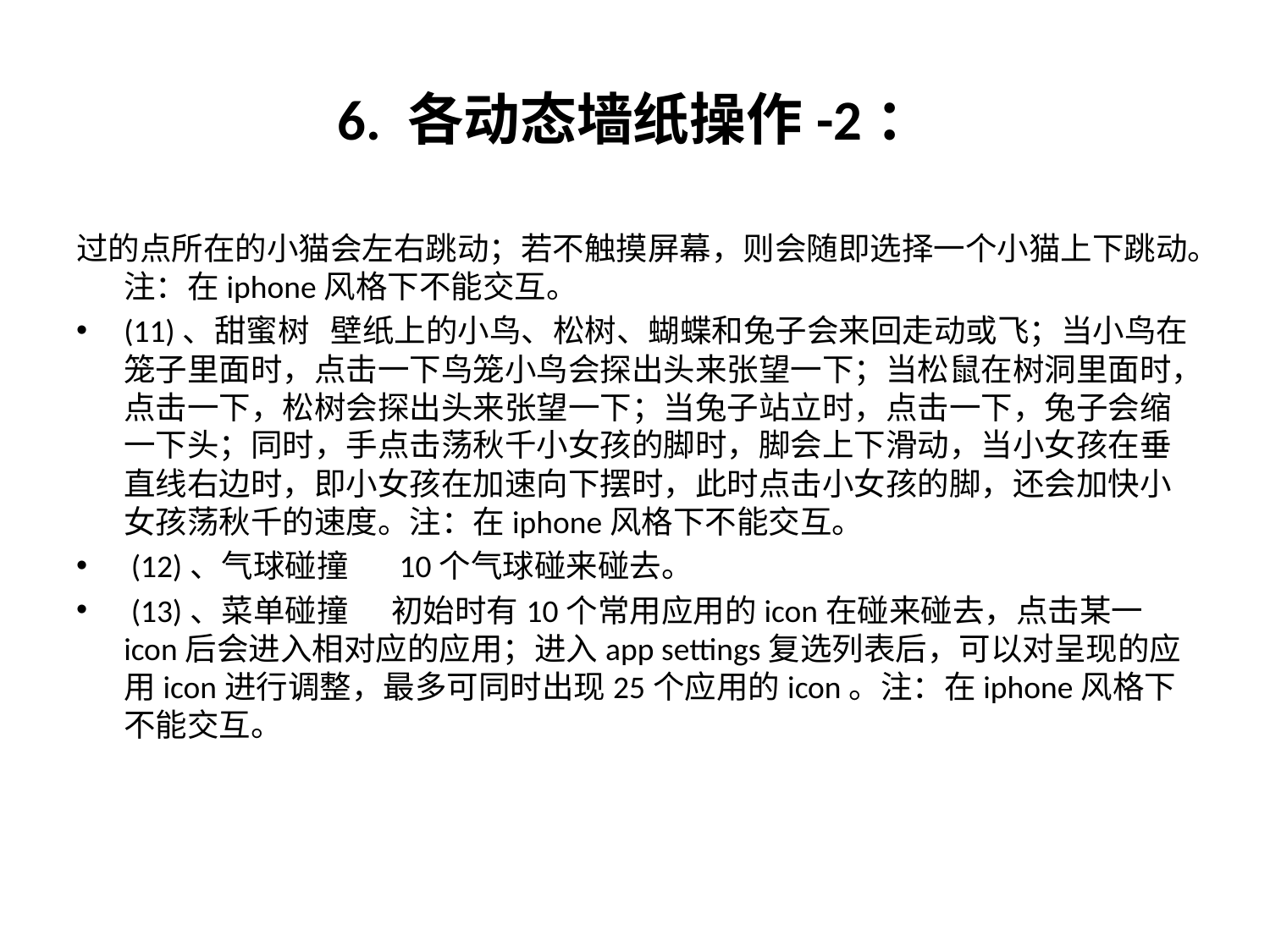

# 6. 各动态墙纸操作-2：
过的点所在的小猫会左右跳动；若不触摸屏幕，则会随即选择一个小猫上下跳动。注：在iphone风格下不能交互。
(11)、甜蜜树   壁纸上的小鸟、松树、蝴蝶和兔子会来回走动或飞；当小鸟在笼子里面时，点击一下鸟笼小鸟会探出头来张望一下；当松鼠在树洞里面时，点击一下，松树会探出头来张望一下；当兔子站立时，点击一下，兔子会缩一下头；同时，手点击荡秋千小女孩的脚时，脚会上下滑动，当小女孩在垂直线右边时，即小女孩在加速向下摆时，此时点击小女孩的脚，还会加快小女孩荡秋千的速度。注：在iphone风格下不能交互。
 (12)、气球碰撞      10个气球碰来碰去。
 (13)、菜单碰撞      初始时有10个常用应用的icon在碰来碰去，点击某一icon后会进入相对应的应用；进入app settings复选列表后，可以对呈现的应用icon进行调整，最多可同时出现25个应用的icon。注：在iphone风格下不能交互。